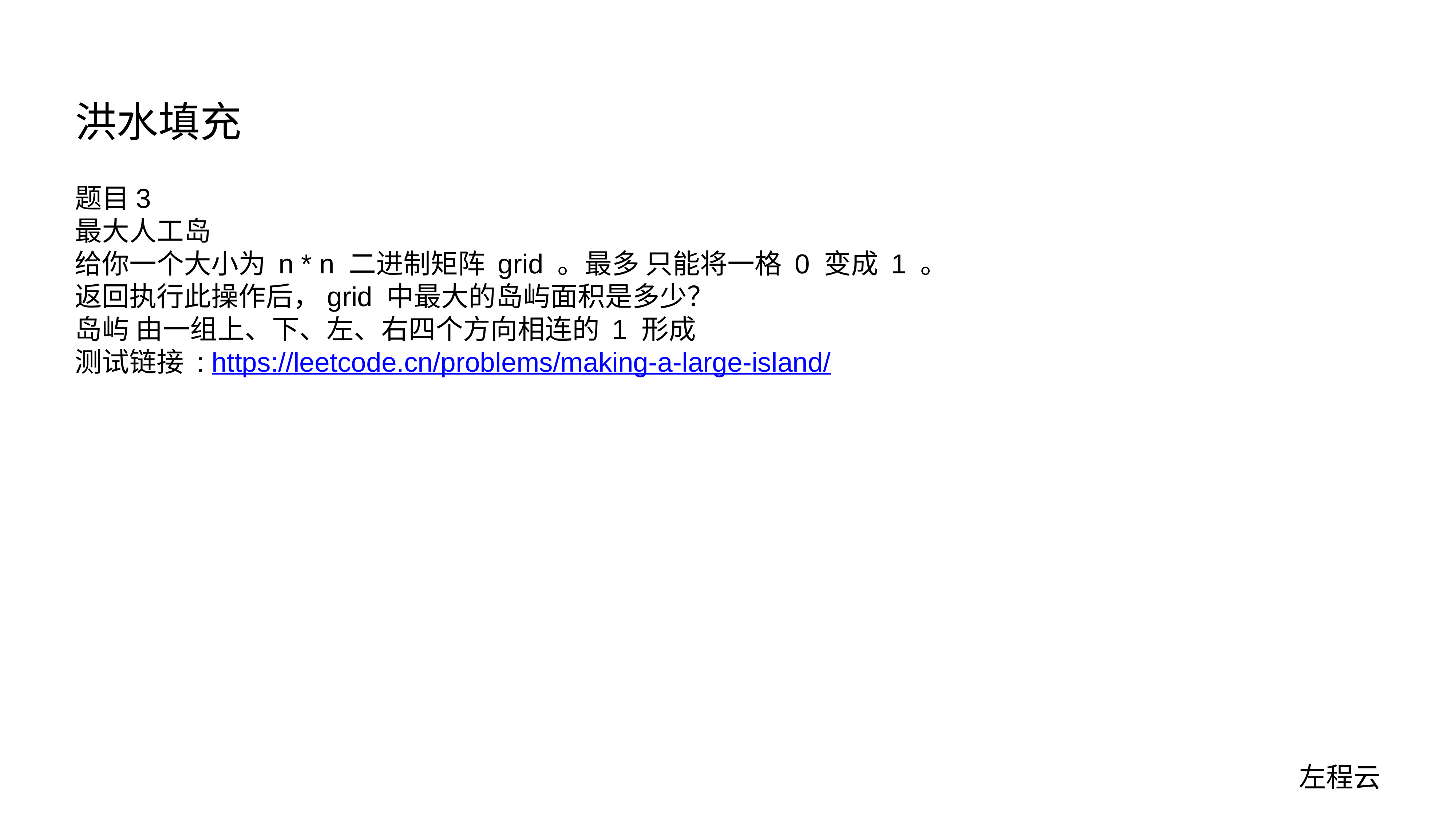

# 洪水填充
题目3
最大人工岛
给你一个大小为 n * n 二进制矩阵 grid 。最多 只能将一格 0 变成 1 。
返回执行此操作后，grid 中最大的岛屿面积是多少？
岛屿 由一组上、下、左、右四个方向相连的 1 形成
测试链接 : https://leetcode.cn/problems/making-a-large-island/
左程云